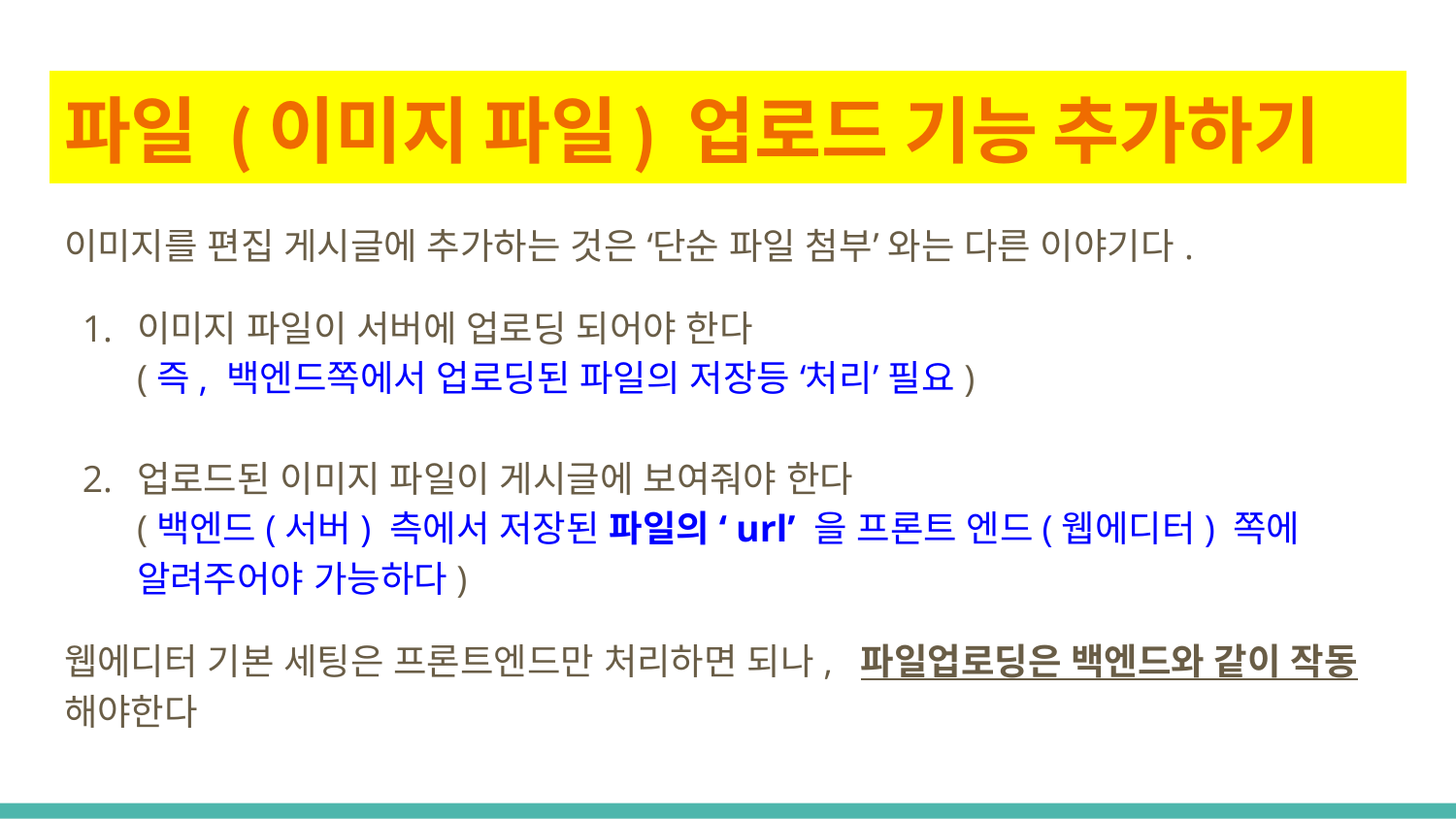

# 파일 (이미지 파일) 업로드 기능 추가하기
이미지를 편집 게시글에 추가하는 것은 ‘단순 파일 첨부’ 와는 다른 이야기다.
이미지 파일이 서버에 업로딩 되어야 한다
(즉, 백엔드쪽에서 업로딩된 파일의 저장등 ‘처리’ 필요)
업로드된 이미지 파일이 게시글에 보여줘야 한다
(백엔드(서버) 측에서 저장된 파일의 ‘url’ 을 프론트 엔드(웹에디터) 쪽에 알려주어야 가능하다)
웹에디터 기본 세팅은 프론트엔드만 처리하면 되나,  파일업로딩은 백엔드와 같이 작동 해야한다